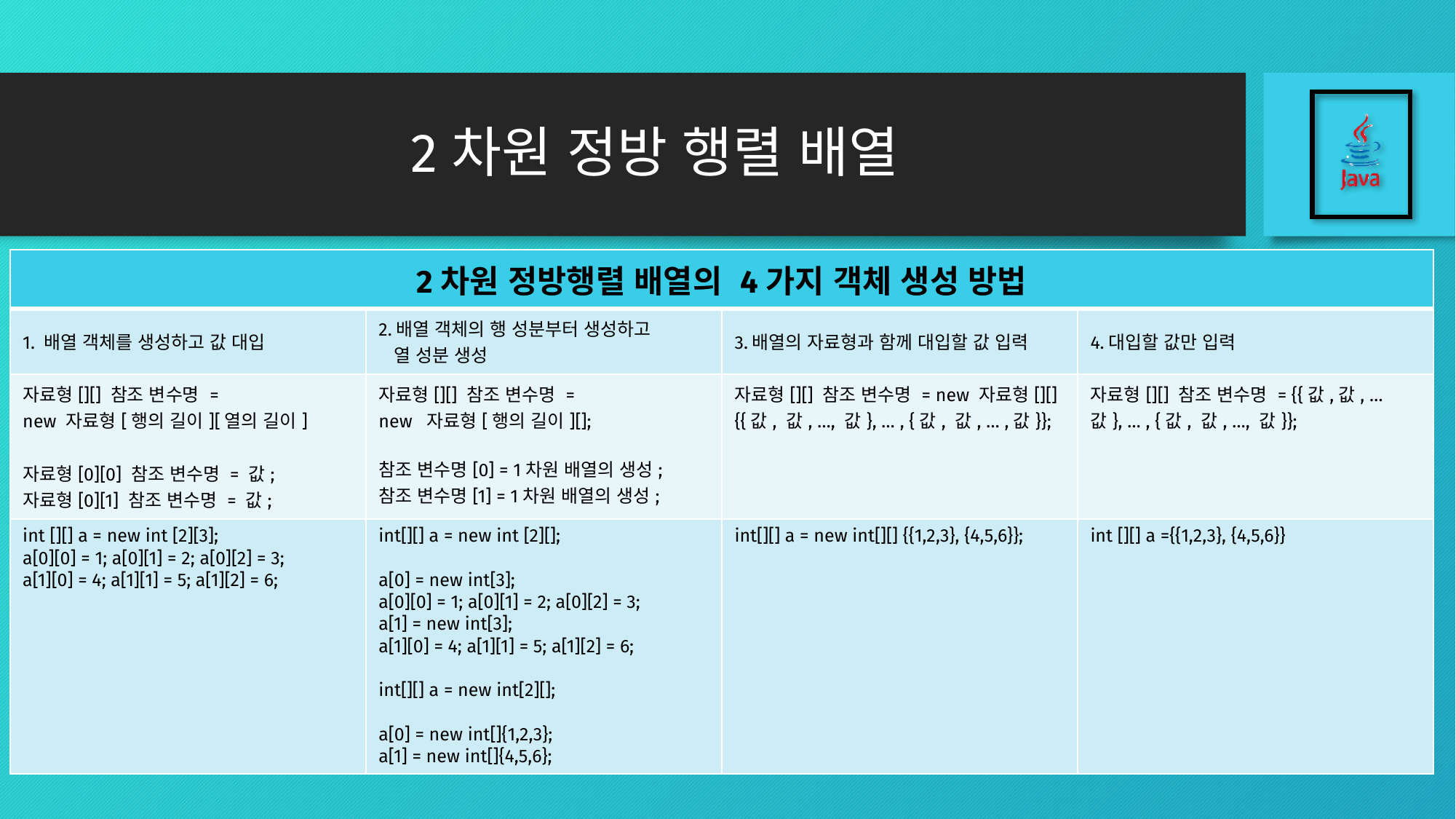

# 2차원 정방 행렬 배열
| 2차원 정방행렬 배열의 4가지 객체 생성 방법 |  |  |  |
| --- | --- | --- | --- |
| 1. 배열 객체를 생성하고 값 대입 | 2.배열 객체의 행 성분부터 생성하고 열 성분 생성 | 3.배열의 자료형과 함께 대입할 값 입력 | 4.대입할 값만 입력 |
| 자료형[][] 참조 변수명 = new 자료형[행의 길이][열의 길이] 자료형[0][0] 참조 변수명 = 값; 자료형[0][1] 참조 변수명 = 값; | 자료형[][] 참조 변수명 = new 자료형[행의 길이][]; 참조 변수명[0] = 1차원 배열의 생성; 참조 변수명[1] = 1차원 배열의 생성; | 자료형[][] 참조 변수명 = new 자료형[][] {{값, 값, …, 값}, … , {값, 값, … ,값}}; | 자료형[][] 참조 변수명 = {{값,값, … 값}, … , {값, 값, …, 값}}; |
| int [][] a = new int [2][3]; a[0][0] = 1; a[0][1] = 2; a[0][2] = 3; a[1][0] = 4; a[1][1] = 5; a[1][2] = 6; | int[][] a = new int [2][]; a[0] = new int[3]; a[0][0] = 1; a[0][1] = 2; a[0][2] = 3; a[1] = new int[3]; a[1][0] = 4; a[1][1] = 5; a[1][2] = 6; int[][] a = new int[2][]; a[0] = new int[]{1,2,3}; a[1] = new int[]{4,5,6}; | int[][] a = new int[][] {{1,2,3}, {4,5,6}}; | int [][] a ={{1,2,3}, {4,5,6}} |